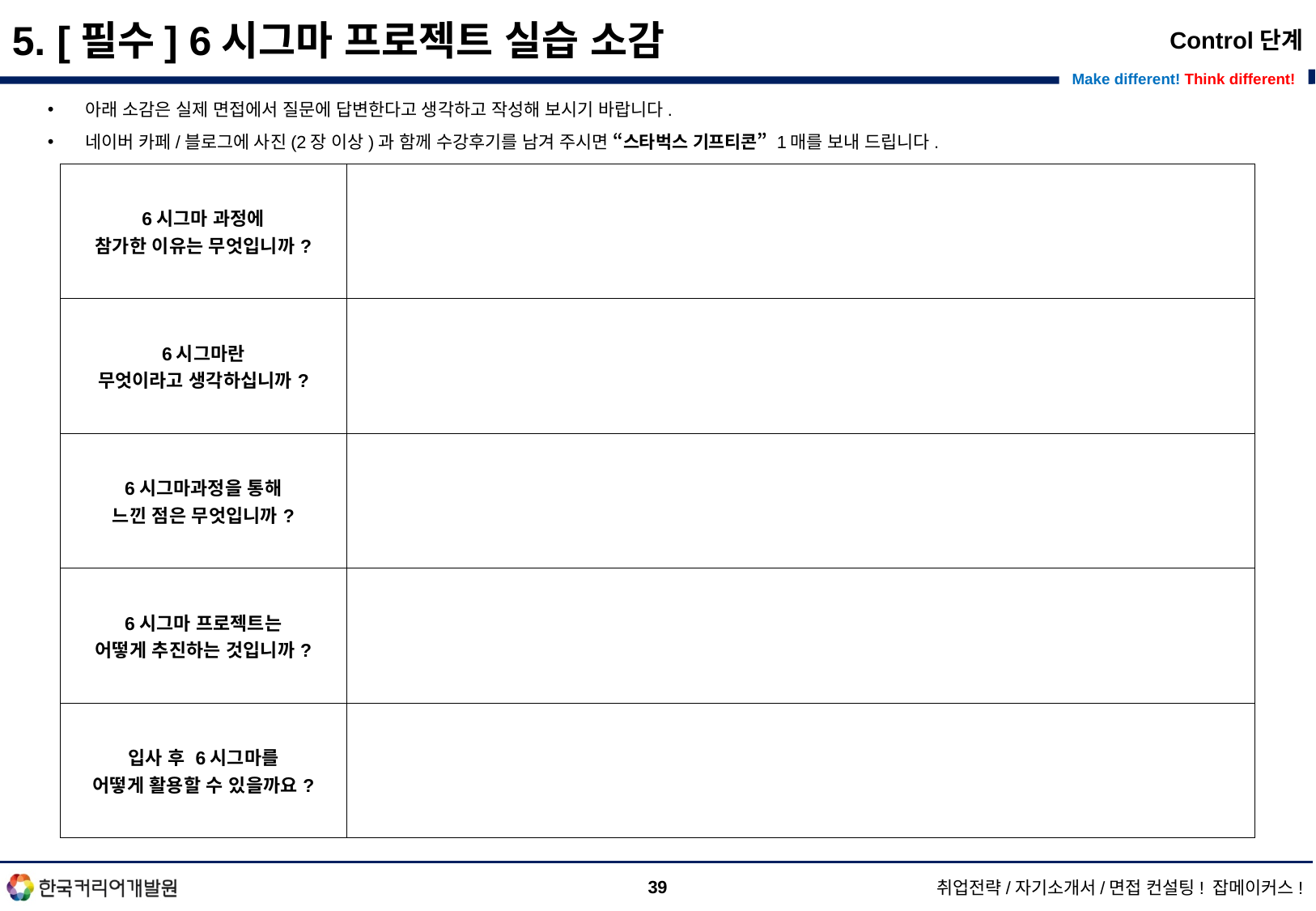

5. [필수] 6시그마 프로젝트 실습 소감
Control단계
 아래 소감은 실제 면접에서 질문에 답변한다고 생각하고 작성해 보시기 바랍니다.
 네이버 카페/블로그에 사진(2장 이상)과 함께 수강후기를 남겨 주시면 “스타벅스 기프티콘” 1매를 보내 드립니다.
| 6시그마 과정에 참가한 이유는 무엇입니까? |  |
| --- | --- |
| 6시그마란 무엇이라고 생각하십니까? |  |
| 6시그마과정을 통해 느낀 점은 무엇입니까? |  |
| 6시그마 프로젝트는 어떻게 추진하는 것입니까? |  |
| 입사 후 6시그마를 어떻게 활용할 수 있을까요? |  |